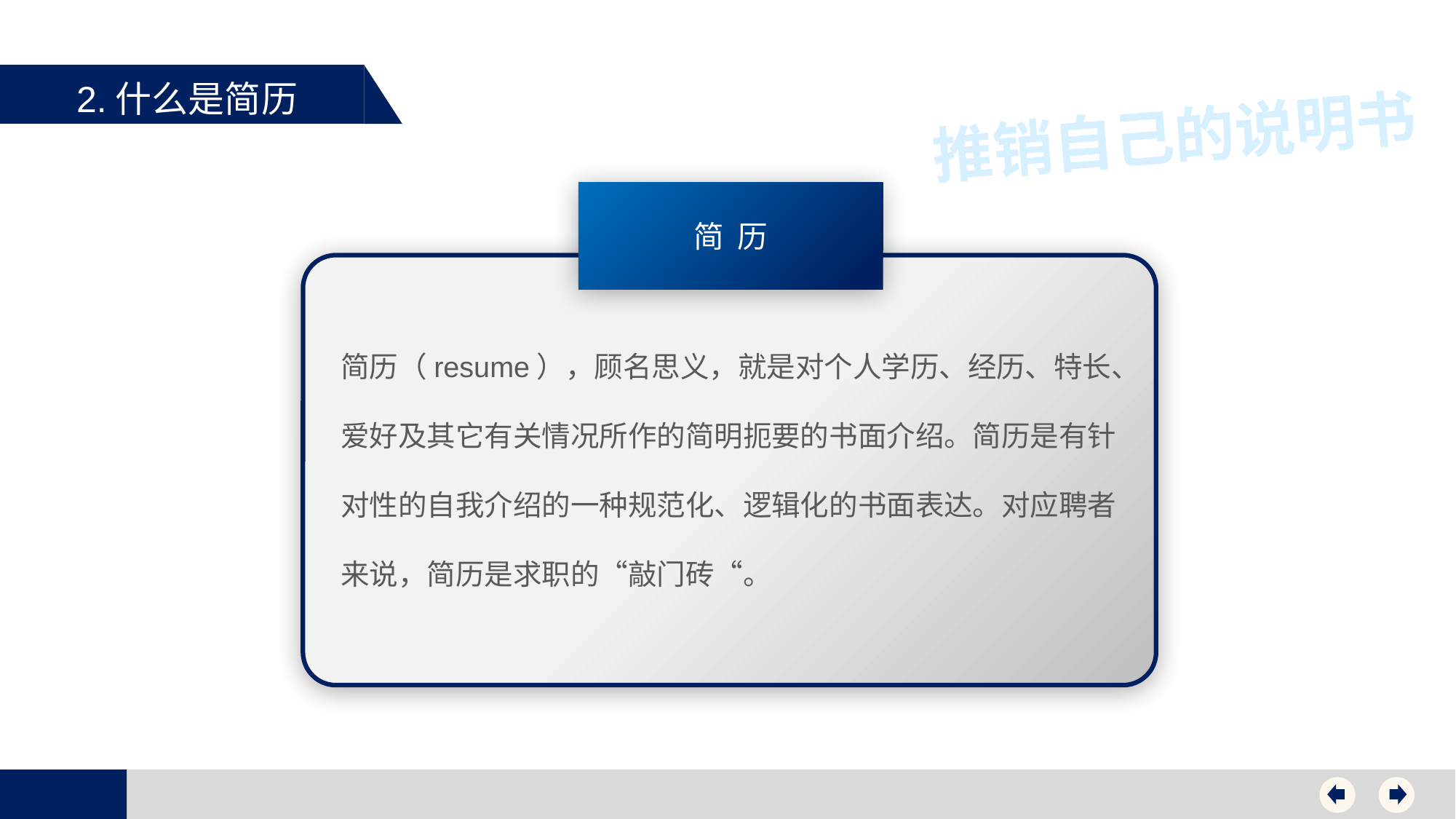

2.什么是简历
推销自己的说明书
简  历

简历（resume），顾名思义，就是对个人学历、经历、特长、爱好及其它有关情况所作的简明扼要的书面介绍。简历是有针对性的自我介绍的一种规范化、逻辑化的书面表达。对应聘者来说，简历是求职的“敲门砖“。